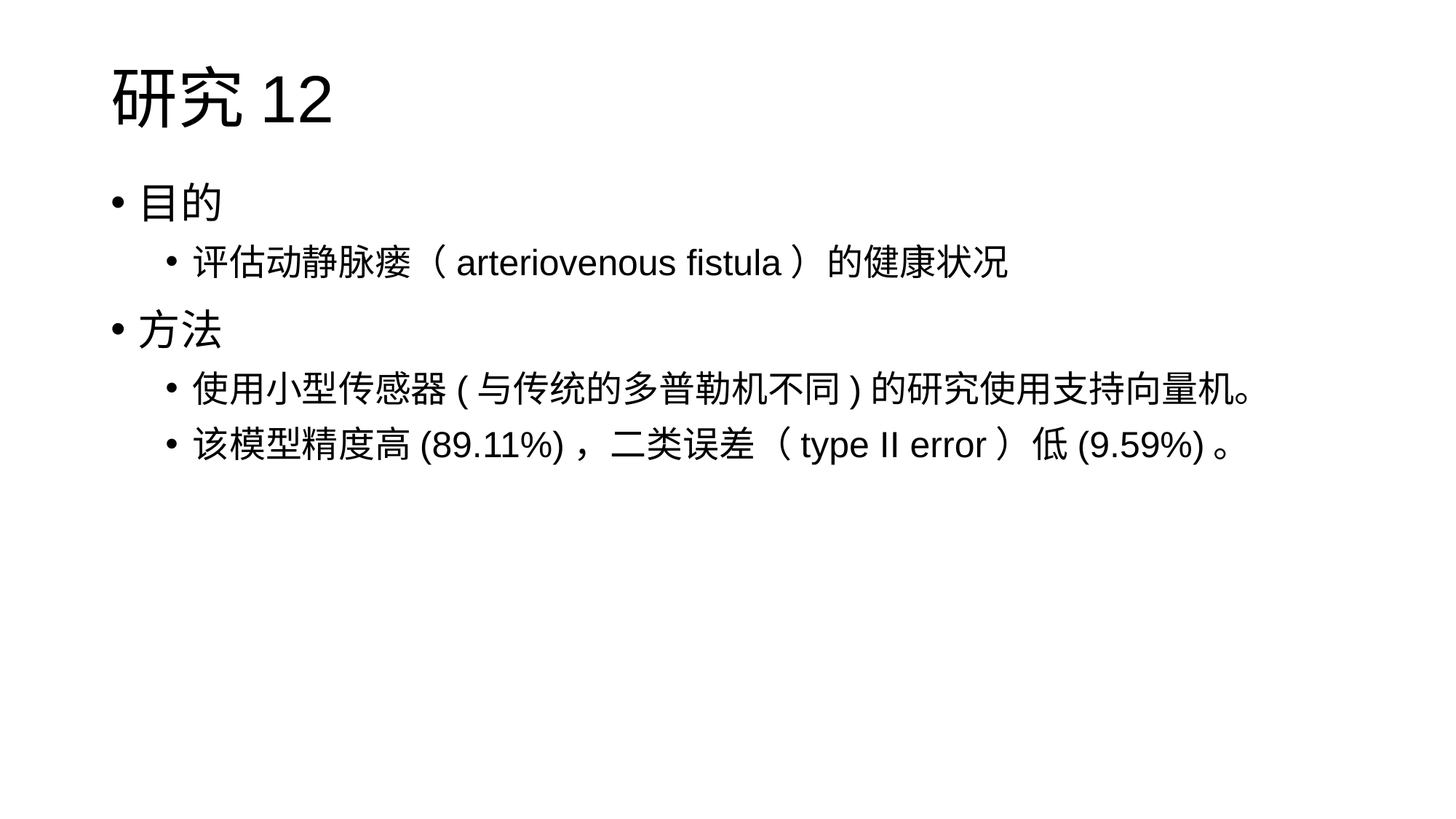

# 研究12
目的
评估动静脉瘘（arteriovenous fistula）的健康状况
方法
使用小型传感器(与传统的多普勒机不同)的研究使用支持向量机。
该模型精度高(89.11%)，二类误差（type II error）低(9.59%)。